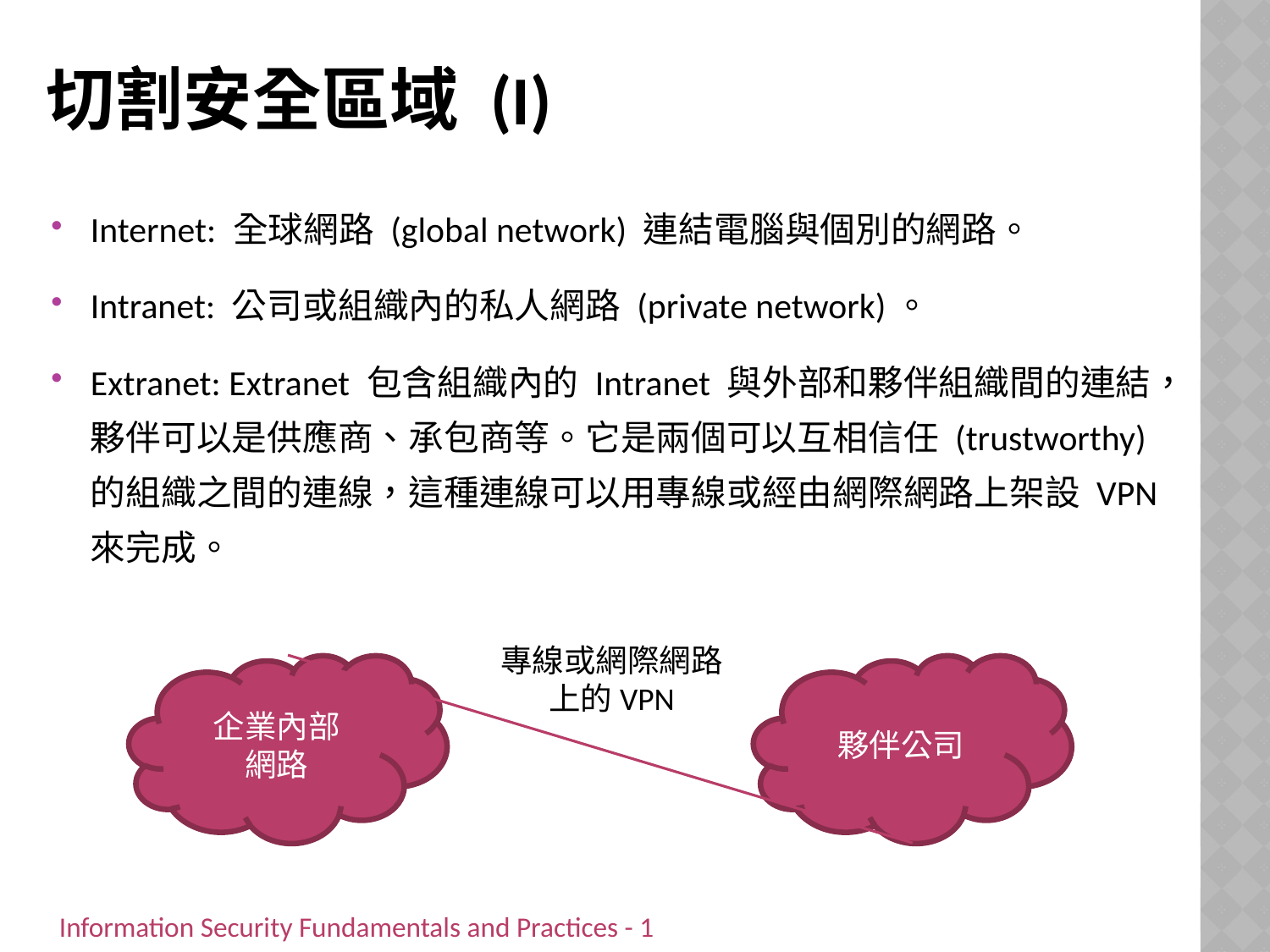

# 切割安全區域 (I)
Internet: 全球網路 (global network) 連結電腦與個別的網路。
Intranet: 公司或組織內的私人網路 (private network)。
Extranet: Extranet 包含組織內的 Intranet 與外部和夥伴組織間的連結，夥伴可以是供應商、承包商等。它是兩個可以互相信任 (trustworthy) 的組織之間的連線，這種連線可以用專線或經由網際網路上架設 VPN 來完成。
專線或網際網路
上的VPN
企業內部
網路
夥伴公司